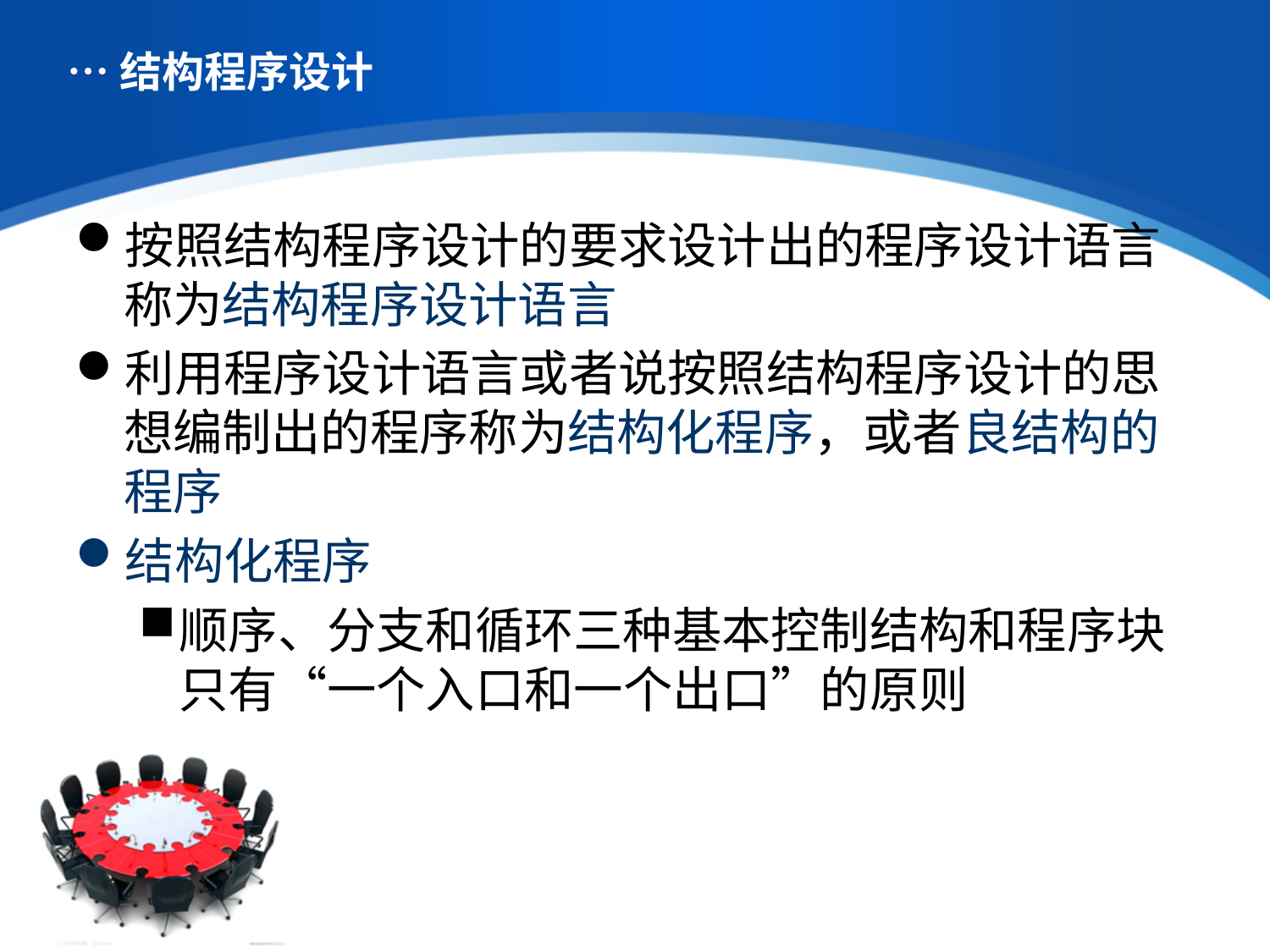

# …结构程序设计
按照结构程序设计的要求设计出的程序设计语言称为结构程序设计语言
利用程序设计语言或者说按照结构程序设计的思想编制出的程序称为结构化程序，或者良结构的程序
结构化程序
顺序、分支和循环三种基本控制结构和程序块只有“一个入口和一个出口”的原则